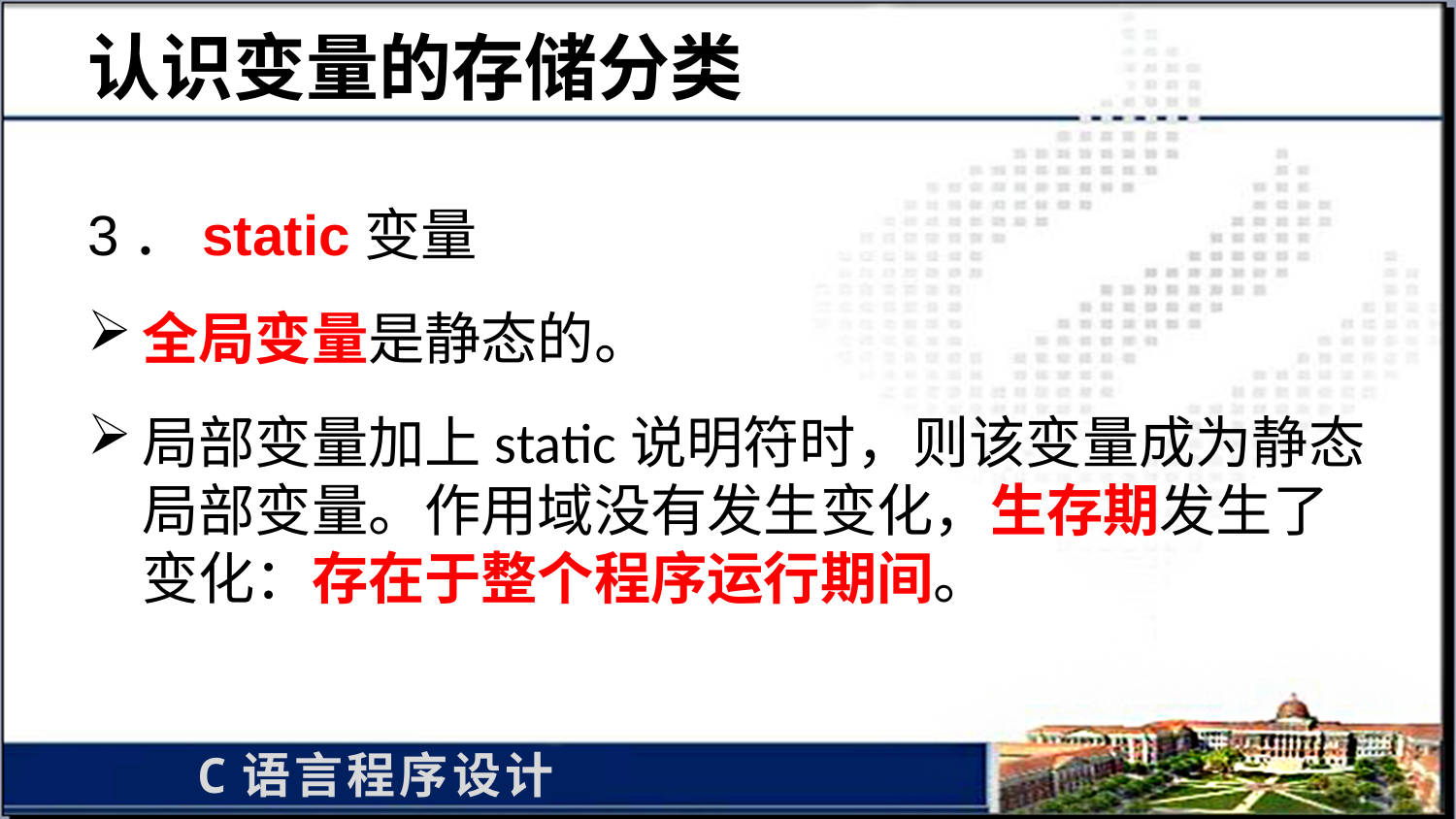

# 认识变量的存储分类
3．static变量
全局变量是静态的。
局部变量加上static说明符时，则该变量成为静态局部变量。作用域没有发生变化，生存期发生了变化：存在于整个程序运行期间。